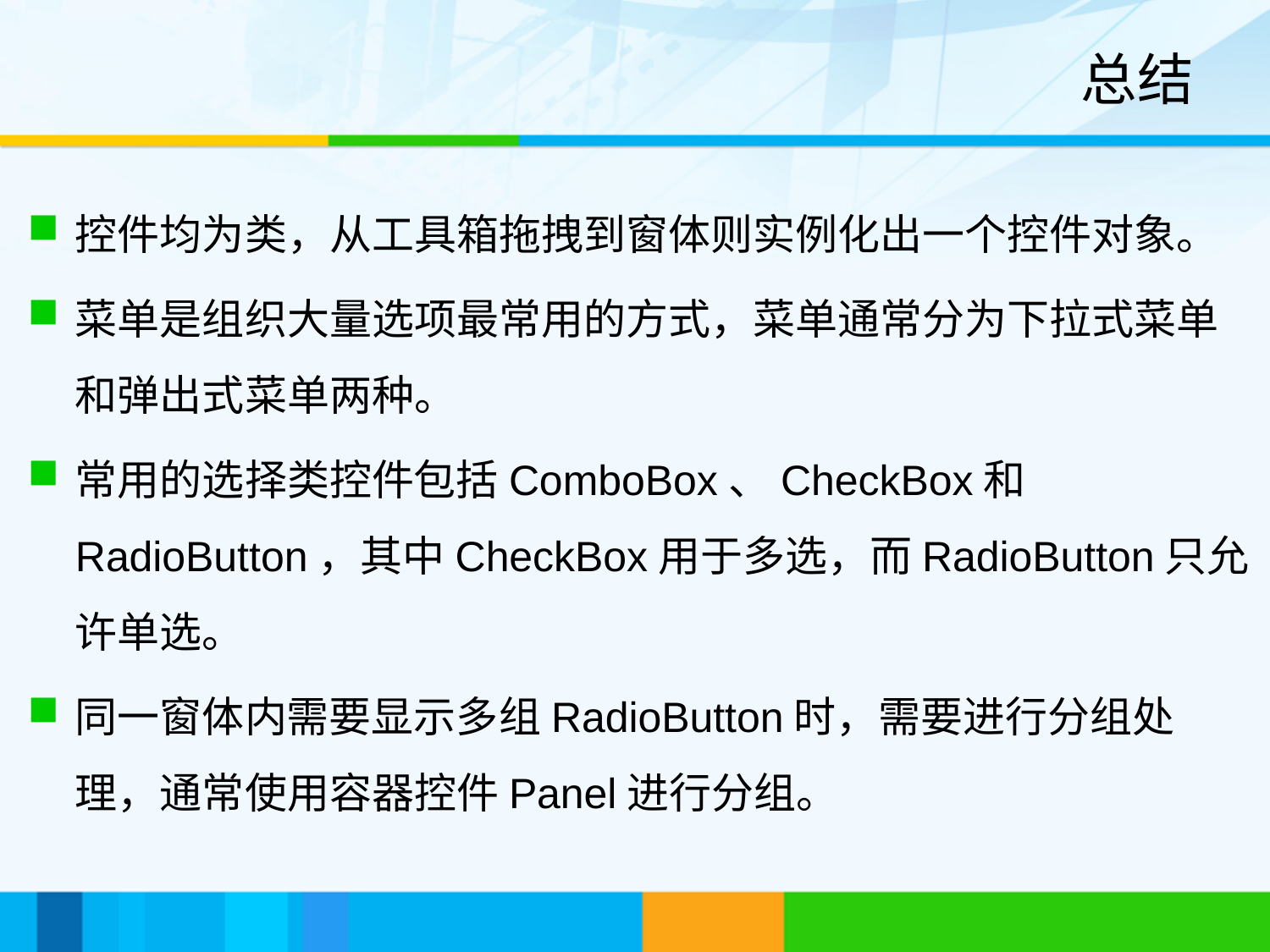

# 总结
控件均为类，从工具箱拖拽到窗体则实例化出一个控件对象。
菜单是组织大量选项最常用的方式，菜单通常分为下拉式菜单和弹出式菜单两种。
常用的选择类控件包括ComboBox、CheckBox和RadioButton，其中CheckBox用于多选，而RadioButton只允许单选。
同一窗体内需要显示多组RadioButton时，需要进行分组处理，通常使用容器控件Panel进行分组。